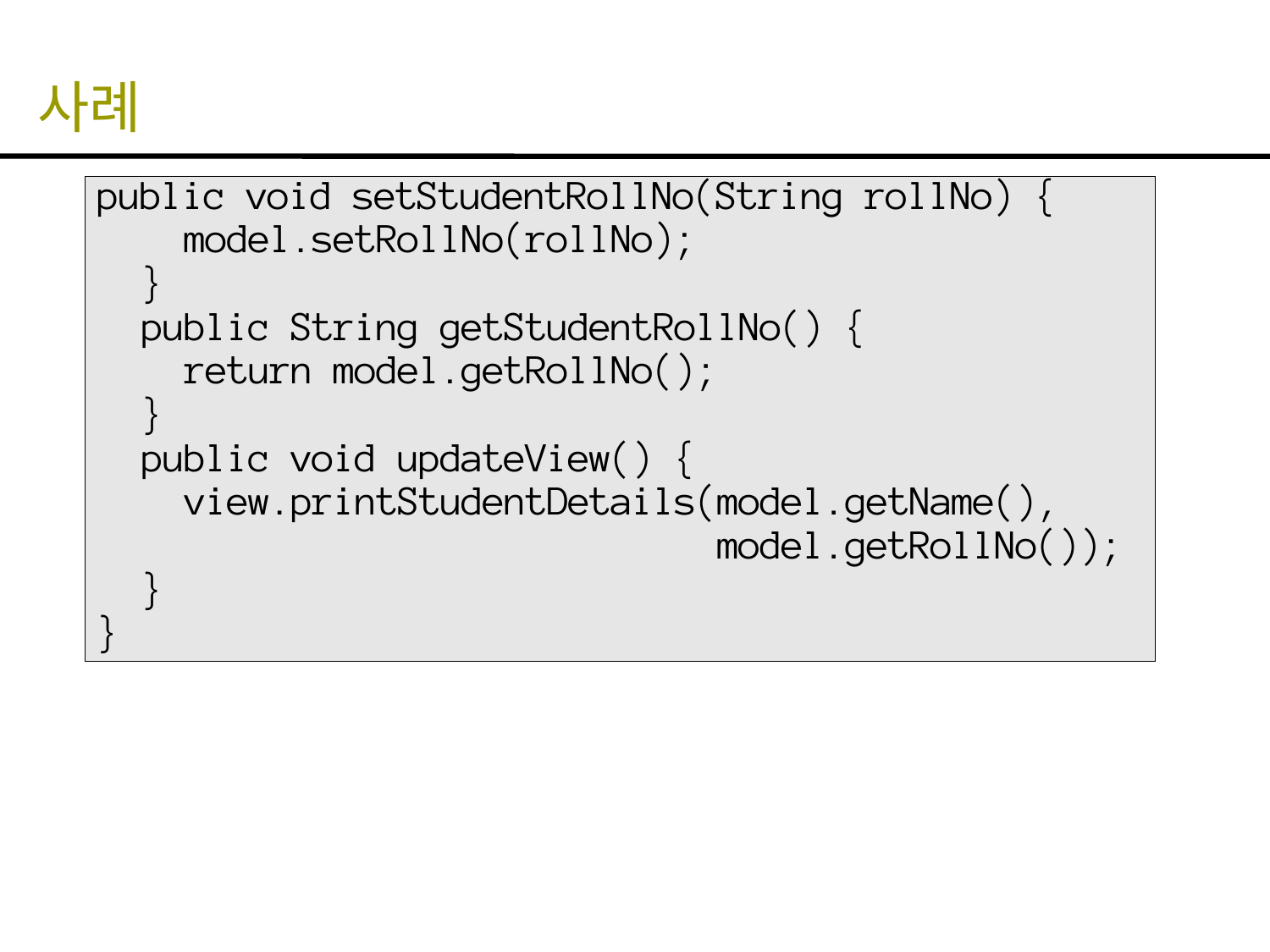

# 사례

public void setStudentRollNo(String rollNo) {
    model.setRollNo(rollNo);
  }
  public String getStudentRollNo() {
    return model.getRollNo();
  }
  public void updateView() {
    view.printStudentDetails(model.getName(),
                             model.getRollNo());
  }
}